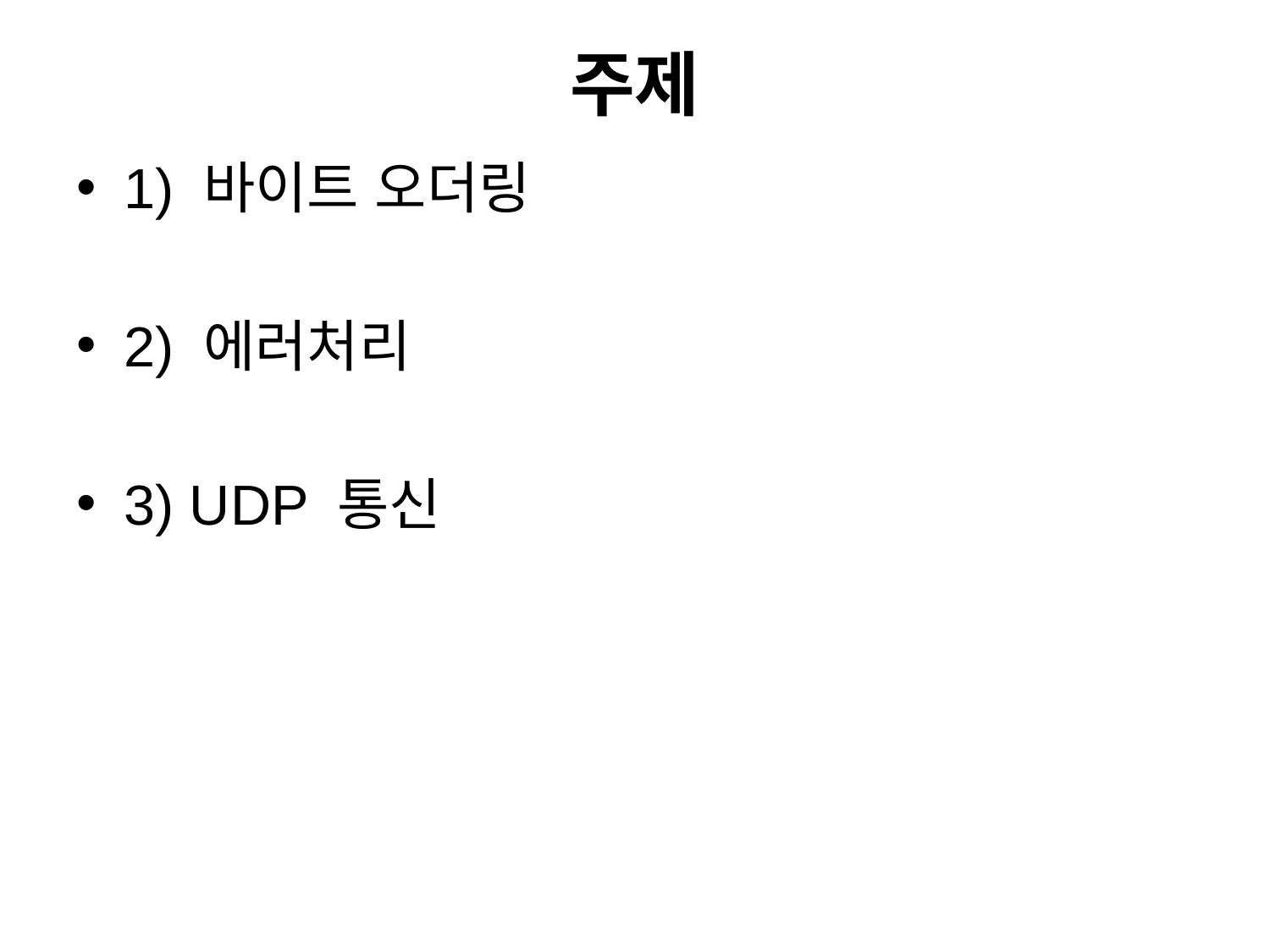

# 주제
1) 바이트 오더링

2) 에러처리

3) UDP 통신